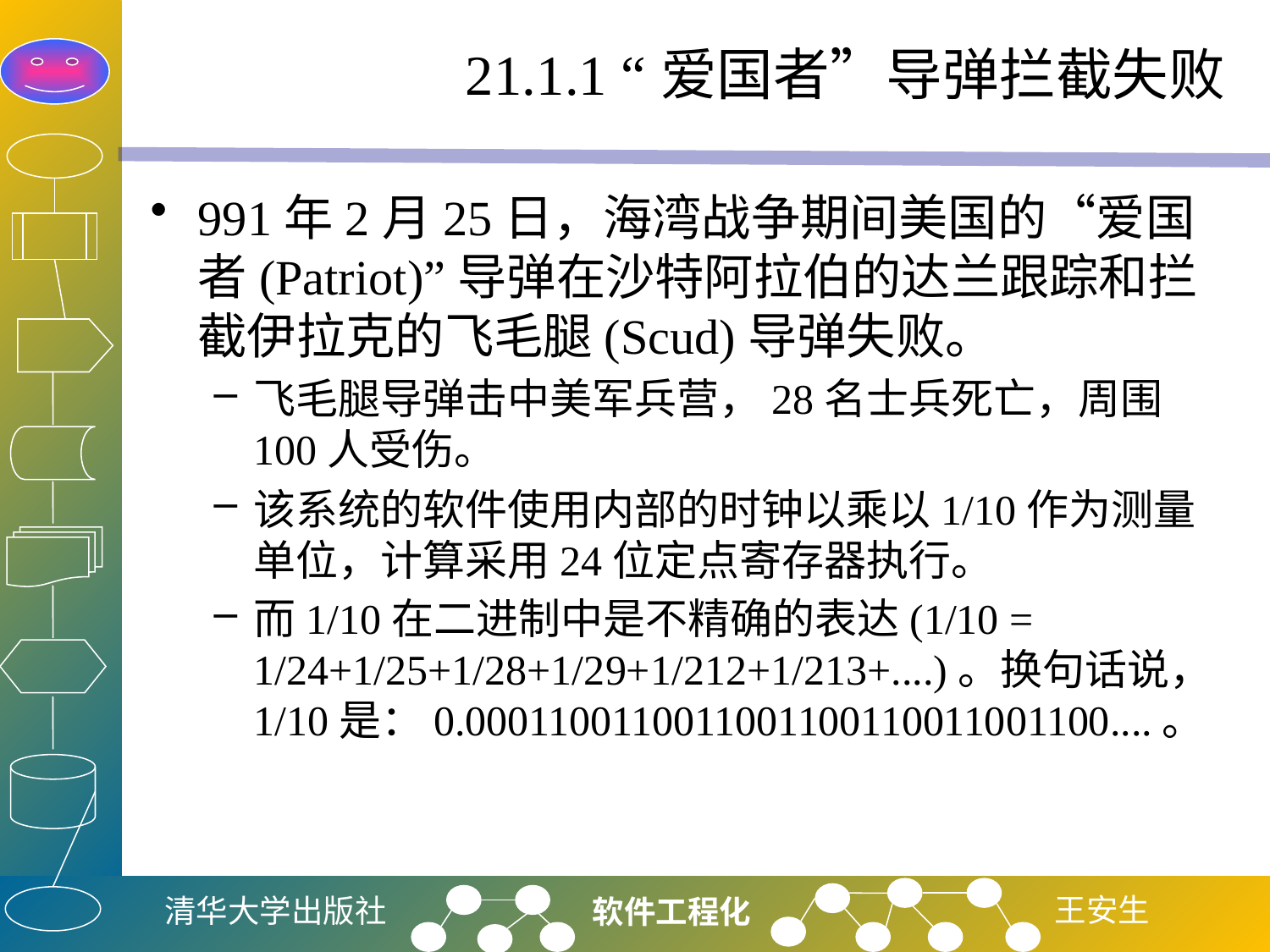

# 21.1.1 “爱国者”导弹拦截失败
991年2月25日，海湾战争期间美国的“爱国者(Patriot)”导弹在沙特阿拉伯的达兰跟踪和拦截伊拉克的飞毛腿(Scud)导弹失败。
飞毛腿导弹击中美军兵营，28名士兵死亡，周围100人受伤。
该系统的软件使用内部的时钟以乘以1/10作为测量单位，计算采用24位定点寄存器执行。
而1/10在二进制中是不精确的表达(1/10 = 1/24+1/25+1/28+1/29+1/212+1/213+....)。换句话说，1/10是：0.0001100110011001100110011001100....。